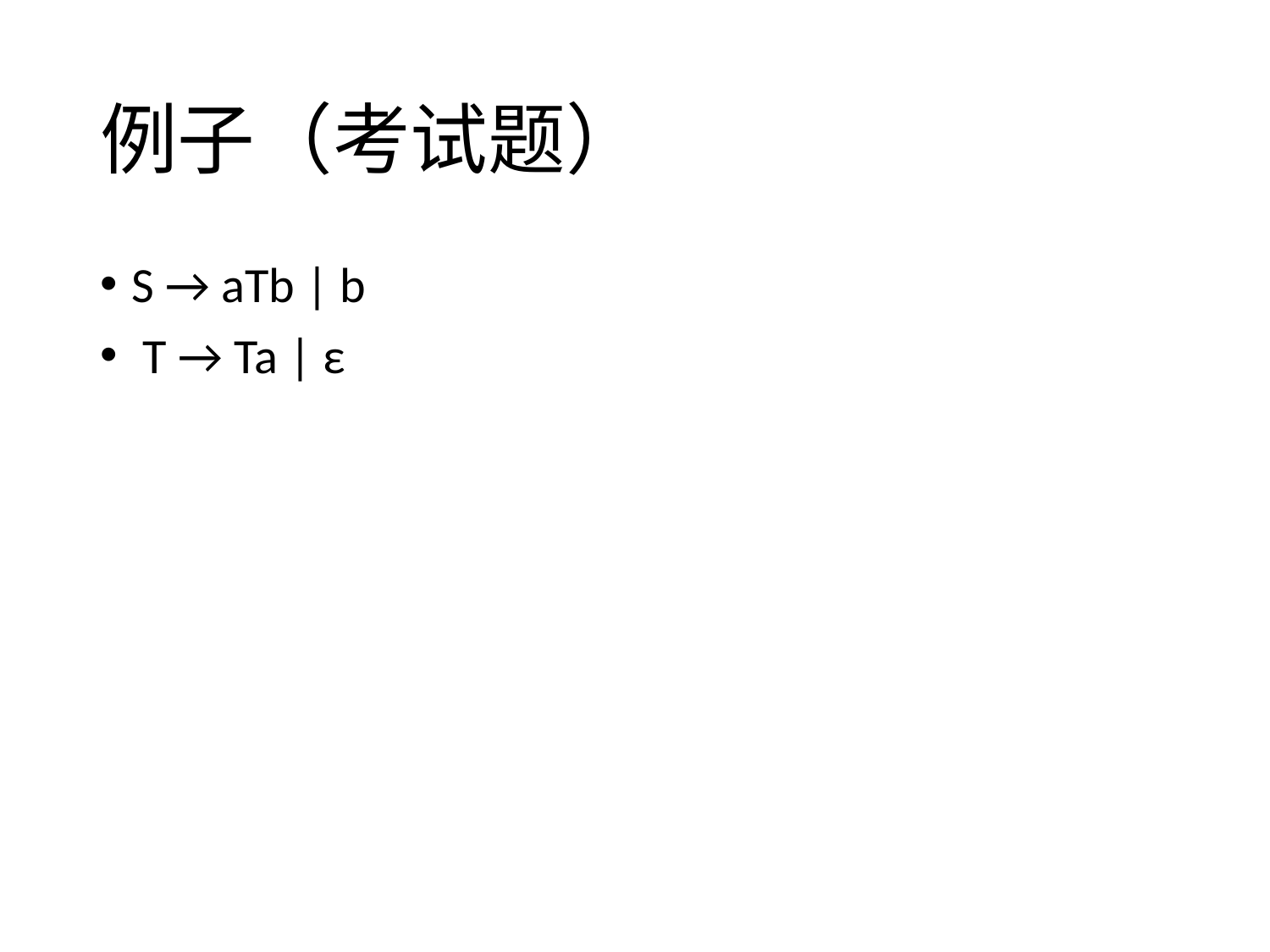

# 例子（考试题）
S → aTb | b
 T → Ta | ε